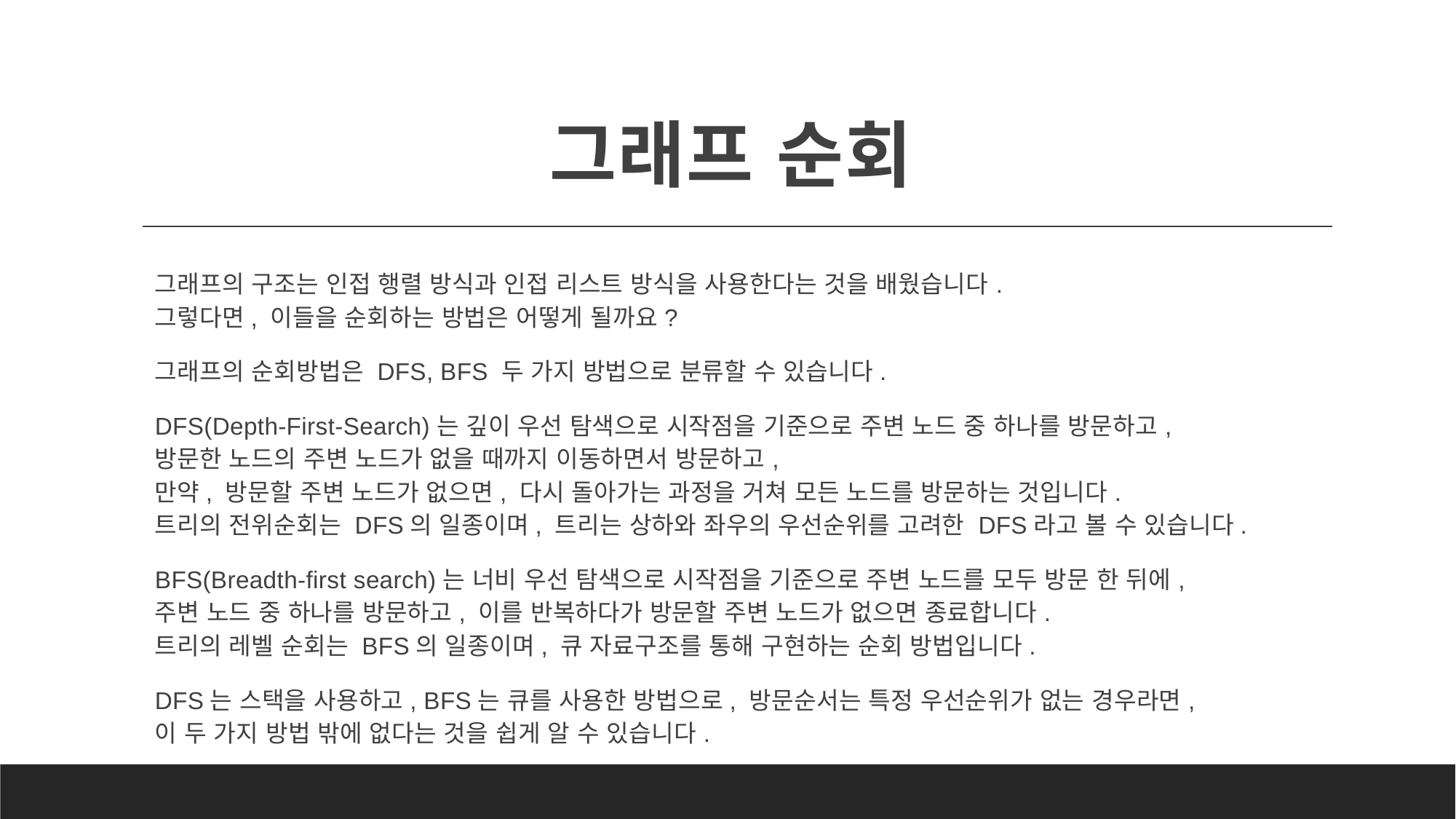

# 그래프 순회
그래프의 구조는 인접 행렬 방식과 인접 리스트 방식을 사용한다는 것을 배웠습니다.
그렇다면, 이들을 순회하는 방법은 어떻게 될까요?
그래프의 순회방법은 DFS, BFS 두 가지 방법으로 분류할 수 있습니다.
DFS(Depth-First-Search)는 깊이 우선 탐색으로 시작점을 기준으로 주변 노드 중 하나를 방문하고,
방문한 노드의 주변 노드가 없을 때까지 이동하면서 방문하고,
만약, 방문할 주변 노드가 없으면, 다시 돌아가는 과정을 거쳐 모든 노드를 방문하는 것입니다.
트리의 전위순회는 DFS의 일종이며, 트리는 상하와 좌우의 우선순위를 고려한 DFS라고 볼 수 있습니다.
BFS(Breadth-first search)는 너비 우선 탐색으로 시작점을 기준으로 주변 노드를 모두 방문 한 뒤에,
주변 노드 중 하나를 방문하고, 이를 반복하다가 방문할 주변 노드가 없으면 종료합니다.
트리의 레벨 순회는 BFS의 일종이며, 큐 자료구조를 통해 구현하는 순회 방법입니다.
DFS는 스택을 사용하고, BFS는 큐를 사용한 방법으로, 방문순서는 특정 우선순위가 없는 경우라면,
이 두 가지 방법 밖에 없다는 것을 쉽게 알 수 있습니다.